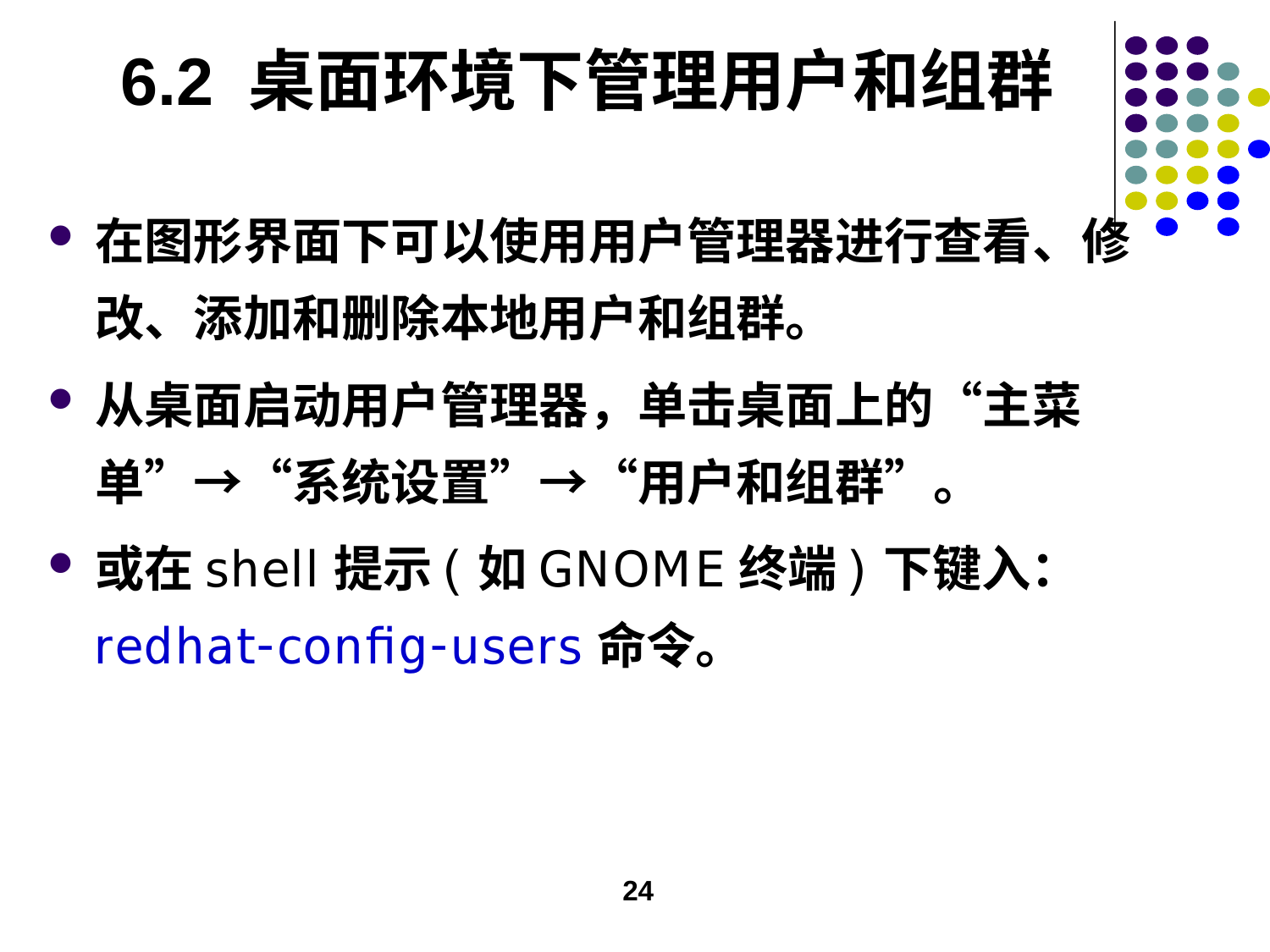

# 6.2 桌面环境下管理用户和组群
在图形界面下可以使用用户管理器进行查看、修改、添加和删除本地用户和组群。
从桌面启动用户管理器，单击桌面上的“主菜单”→“系统设置”→“用户和组群”。
或在shell提示(如GNOME终端)下键入：redhat-config-users命令。
24